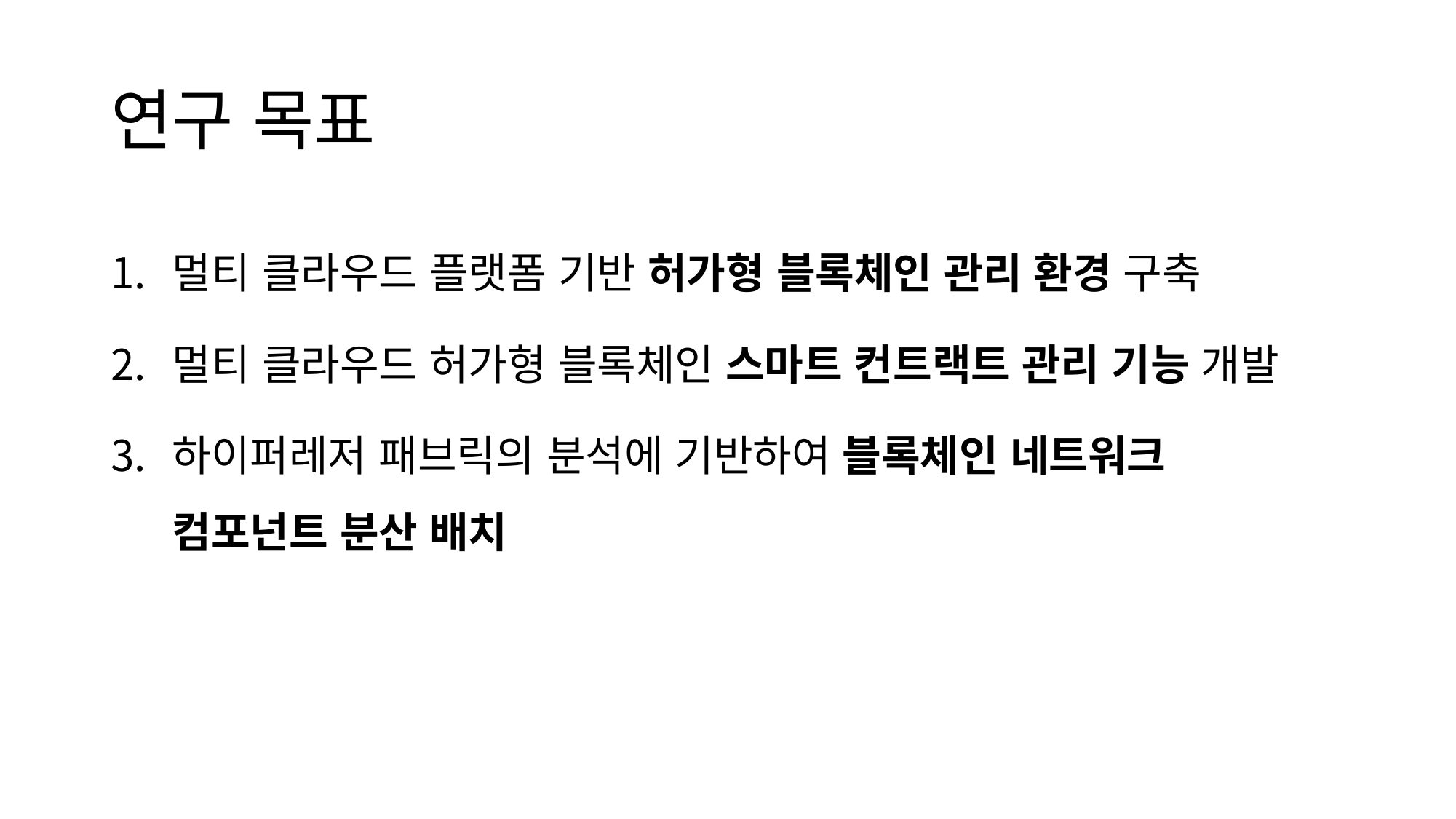

# 연구 목표
멀티 클라우드 플랫폼 기반 허가형 블록체인 관리 환경 구축
멀티 클라우드 허가형 블록체인 스마트 컨트랙트 관리 기능 개발
하이퍼레저 패브릭의 분석에 기반하여 블록체인 네트워크 컴포넌트 분산 배치